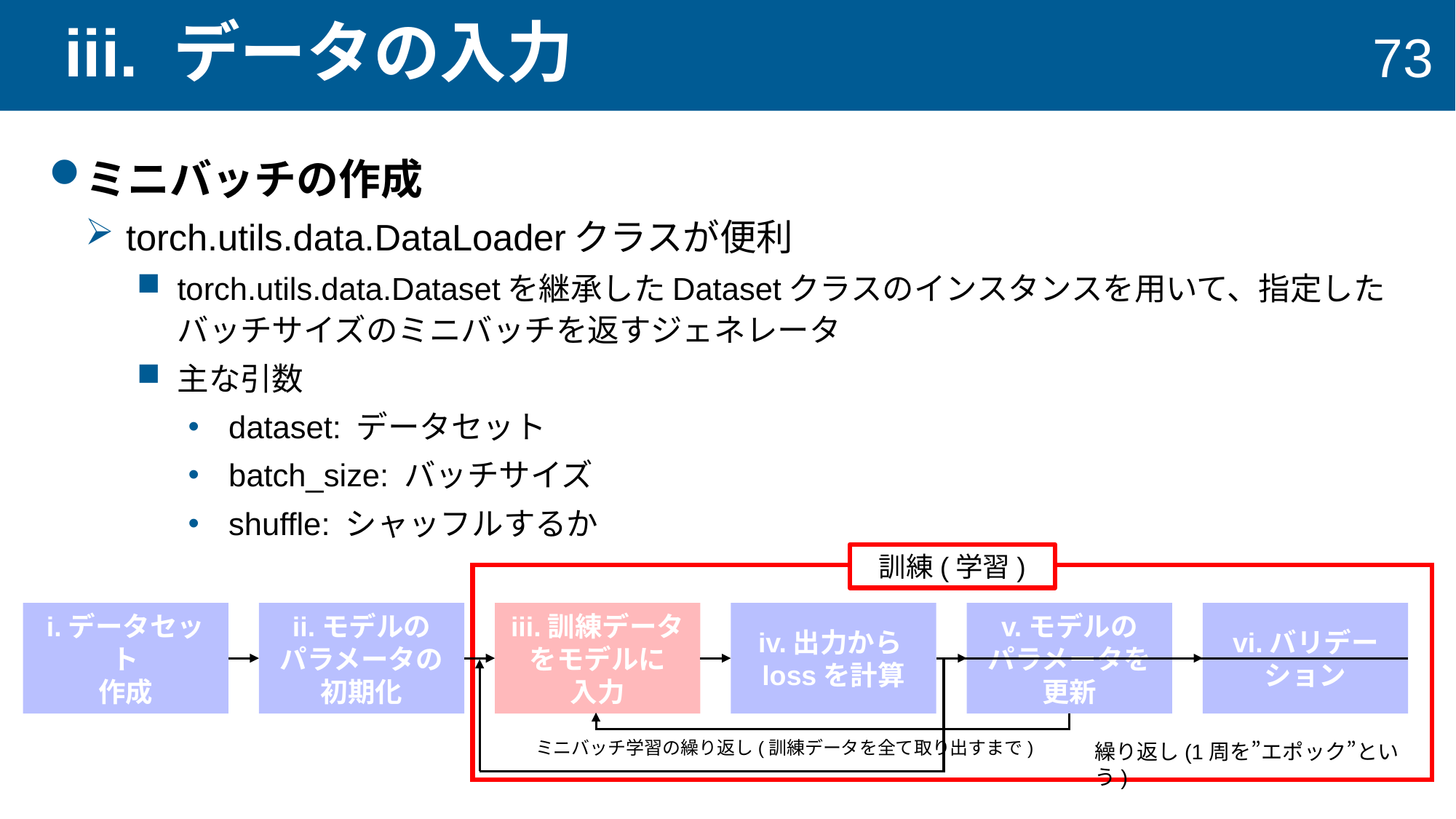

# iii. データの入力
73
ミニバッチの作成
torch.utils.data.DataLoaderクラスが便利
torch.utils.data.Datasetを継承したDatasetクラスのインスタンスを用いて、指定したバッチサイズのミニバッチを返すジェネレータ
主な引数
dataset: データセット
batch_size: バッチサイズ
shuffle: シャッフルするか
訓練(学習)

vi.バリデーション
iv.出力からlossを計算
v.モデルの
パラメータを更新
i.データセット
作成
ii.モデルの
パラメータの
初期化
iii.訓練データ
をモデルに
入力
繰り返し(1周を”エポック”という)
ミニバッチ学習の繰り返し(訓練データを全て取り出すまで)